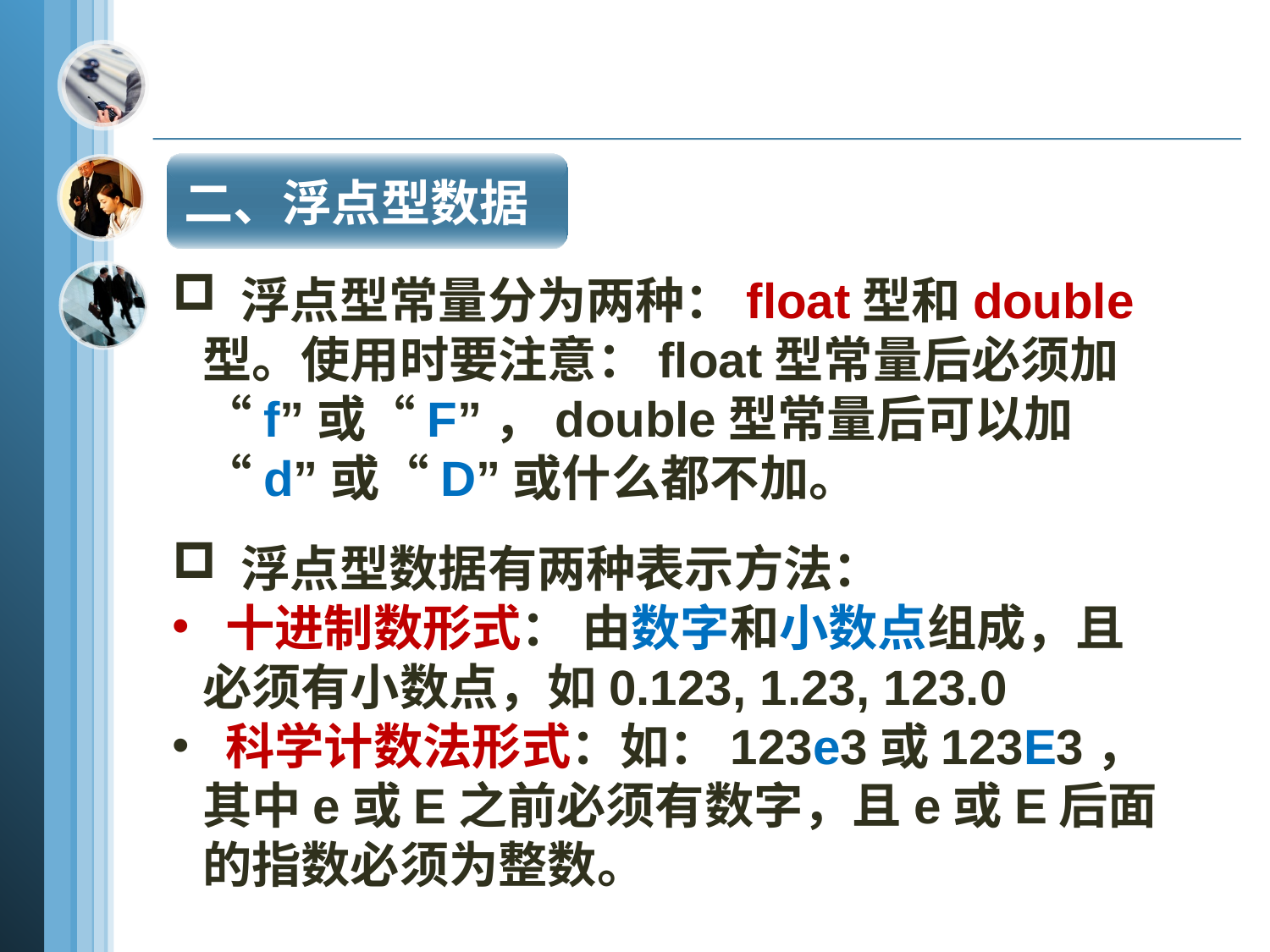

二、浮点型数据

 浮点型常量分为两种：float型和double型。使用时要注意：float型常量后必须加“f”或“F”，double型常量后可以加“d”或“D”或什么都不加。
 浮点型数据有两种表示方法：
 十进制数形式： 由数字和小数点组成，且必须有小数点，如0.123, 1.23, 123.0
 科学计数法形式：如：123e3或123E3，其中e或E之前必须有数字，且e或E后面的指数必须为整数。